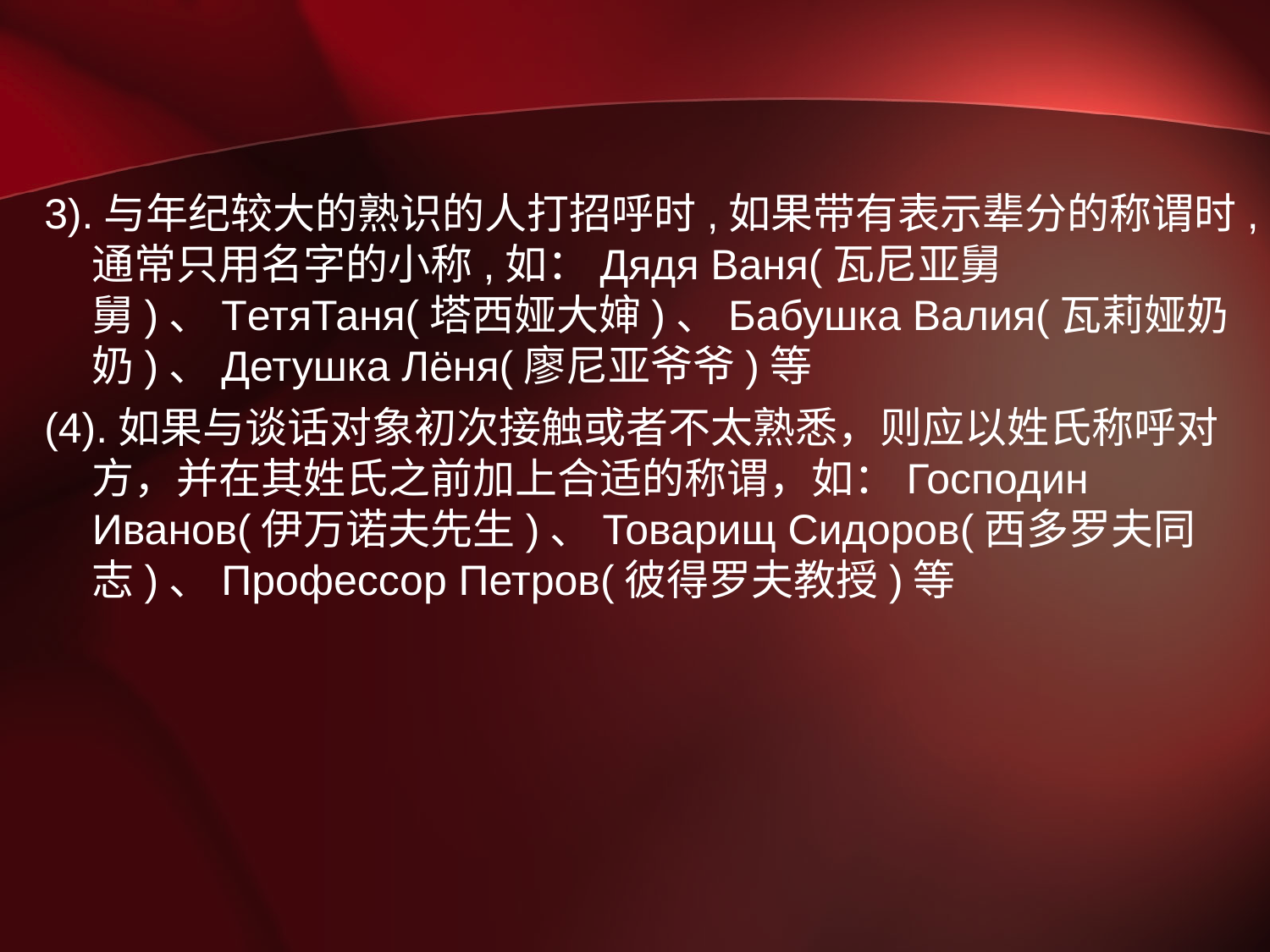

#
3).与年纪较大的熟识的人打招呼时,如果带有表示辈分的称谓时,通常只用名字的小称,如：Дядя Ваня(瓦尼亚舅舅)、ТетяТаня(塔西娅大婶)、Бабушка Валия(瓦莉娅奶奶)、Детушка Лёня(廖尼亚爷爷)等
(4).如果与谈话对象初次接触或者不太熟悉，则应以姓氏称呼对方，并在其姓氏之前加上合适的称谓，如：Господин Иванов(伊万诺夫先生)、Товарищ Сидоров(西多罗夫同志)、Профессор Петров(彼得罗夫教授)等